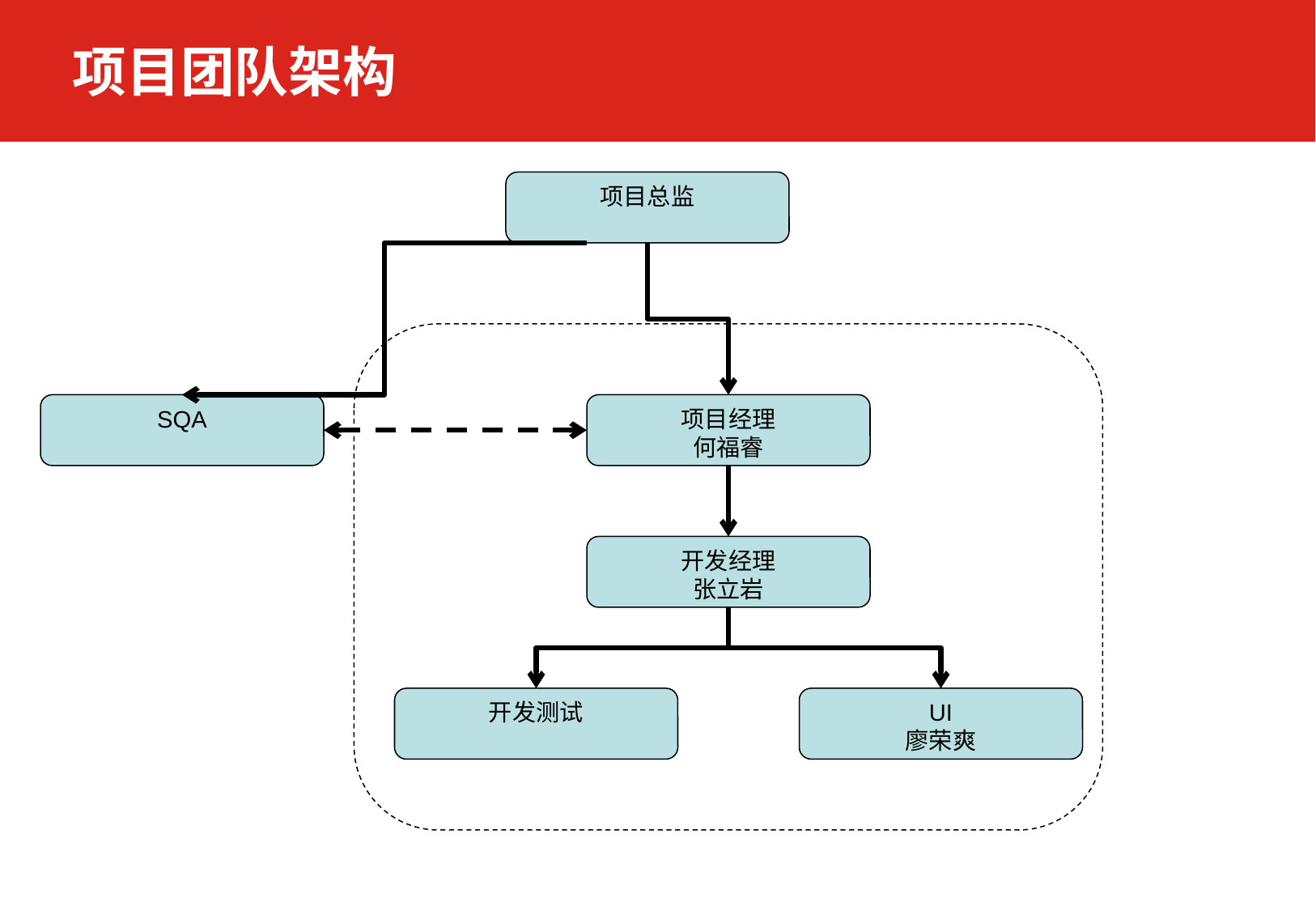

项目团队架构
项目总监

SQA
项目经理
何福睿
开发经理
张立岩
开发测试
UI
廖荣爽